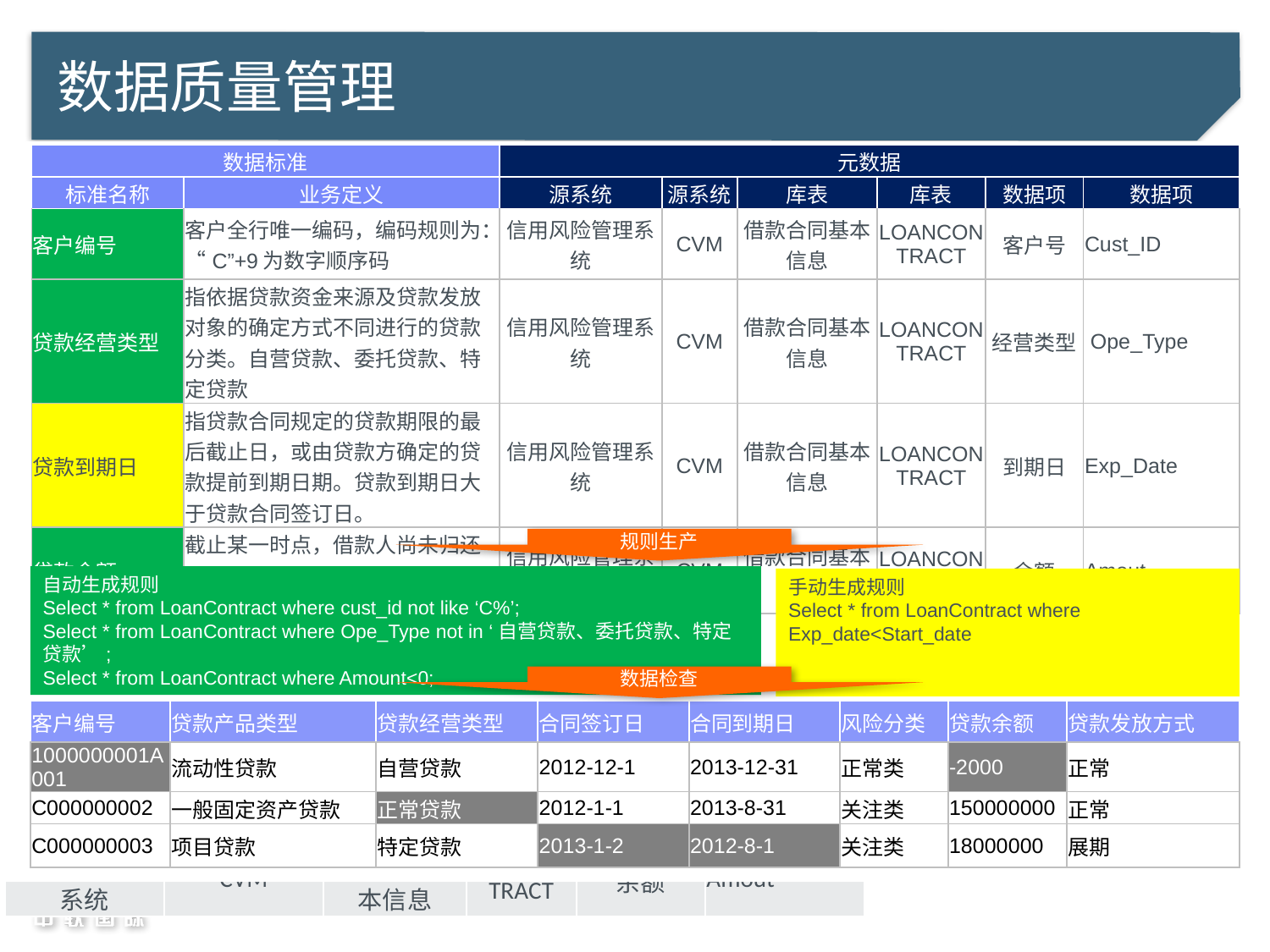

# 数据质量管理

| 数据标准 |  | 元数据 |  |  |  |  |  |
| --- | --- | --- | --- | --- | --- | --- | --- |
| 标准名称 | 业务定义 | 源系统 | 源系统 | 库表 | 库表 | 数据项 | 数据项 |
| 客户编号 | 客户全行唯一编码，编码规则为：“C”+9为数字顺序码 | 信用风险管理系统 | CVM | 借款合同基本信息 | LOANCONTRACT | 客户号 | Cust\_ID |
| 贷款经营类型 | 指依据贷款资金来源及贷款发放对象的确定方式不同进行的贷款分类。自营贷款、委托贷款、特定贷款 | 信用风险管理系统 | CVM | 借款合同基本信息 | LOANCONTRACT | 经营类型 | Ope\_Type |
| 贷款到期日 | 指贷款合同规定的贷款期限的最后截止日，或由贷款方确定的贷款提前到期日期。贷款到期日大于贷款合同签订日。 | 信用风险管理系统 | CVM | 借款合同基本信息 | LOANCONTRACT | 到期日 | Exp\_Date |
| 贷款余额 | 截止某一时点，借款人尚未归还放款人的贷款总额。取值范围>=0 | 信用风险管理系统 | CVM | 借款合同基本信息 | LOANCONTRACT | 余额 | Amout |
| 数据标准 |  |
| --- | --- |
| 标准名称 | 业务定义 |
| 客户编号 | 客户全行唯一编码，编码规则为：“C”+9为数字顺序码 |
| 贷款经营类型 | 指依据贷款资金来源及贷款发放对象的确定方式不同进行的贷款分类。自营贷款、委托贷款、特定贷款 |
| 贷款到期日 | 指贷款合同规定的贷款期限的最后截止日，或由贷款方确定的贷款提前到期日期。贷款到期日大于贷款合同签订日。 |
| 贷款余额 | 截止某一时点，借款人尚未归还放款人的贷款总额。取值范围>=0 |

建立映射关系
规则生产
自动生成规则
Select * from LoanContract where cust_id not like ‘C%’;
Select * from LoanContract where Ope_Type not in ‘自营贷款、委托贷款、特定贷款’;
Select * from LoanContract where Amount<0;
手动生成规则
Select * from LoanContract where Exp_date<Start_date
| 元数据 |  |  |  |  |  |
| --- | --- | --- | --- | --- | --- |
| 源系统 | 源系统 | 库表 | 库表 | 数据项 | 数据项 |
| 信用风险管理系统 | CVM | 借款合同基本信息 | LOANCONTRACT | 客户号 | Cust\_ID |
| 信用风险管理系统 | CVM | 借款合同基本信息 | LOANCONTRACT | 经营类型 | Ope\_Type |
| 信用风险管理系统 | CVM | 借款合同基本信息 | LOANCONTRACT | 到期日 | Exp\_Date |
| 信用风险管理系统 | CVM | 借款合同基本信息 | LOANCONTRACT | 余额 | Amout |
数据检查
| 客户编号 | 贷款产品类型 | 贷款经营类型 | 合同签订日 | 合同到期日 | 风险分类 | 贷款余额 | 贷款发放方式 |
| --- | --- | --- | --- | --- | --- | --- | --- |
| 1000000001A001 | 流动性贷款 | 自营贷款 | 2012-12-1 | 2013-12-31 | 正常类 | -2000 | 正常 |
| C000000002 | 一般固定资产贷款 | 正常贷款 | 2012-1-1 | 2013-8-31 | 关注类 | 150000000 | 正常 |
| C000000003 | 项目贷款 | 特定贷款 | 2013-1-2 | 2012-8-1 | 关注类 | 18000000 | 展期 |